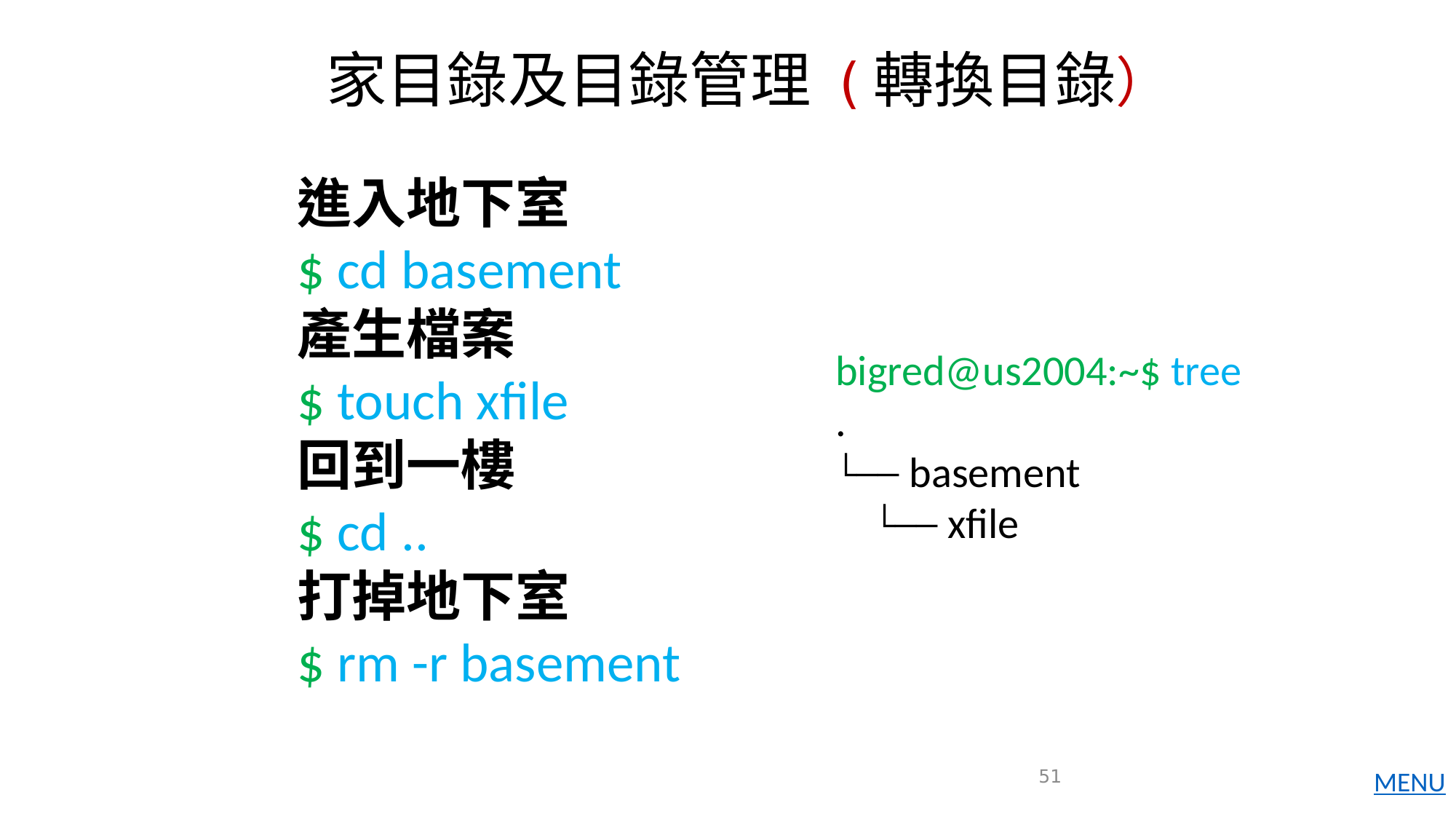

51
家目錄及目錄管理 (轉換目錄）
進入地下室
$ cd basement
產生檔案
$ touch xfile
回到一樓
$ cd ..
打掉地下室
$ rm -r basement

bigred@us2004:~$ tree
.
└── basement
    └── xfile